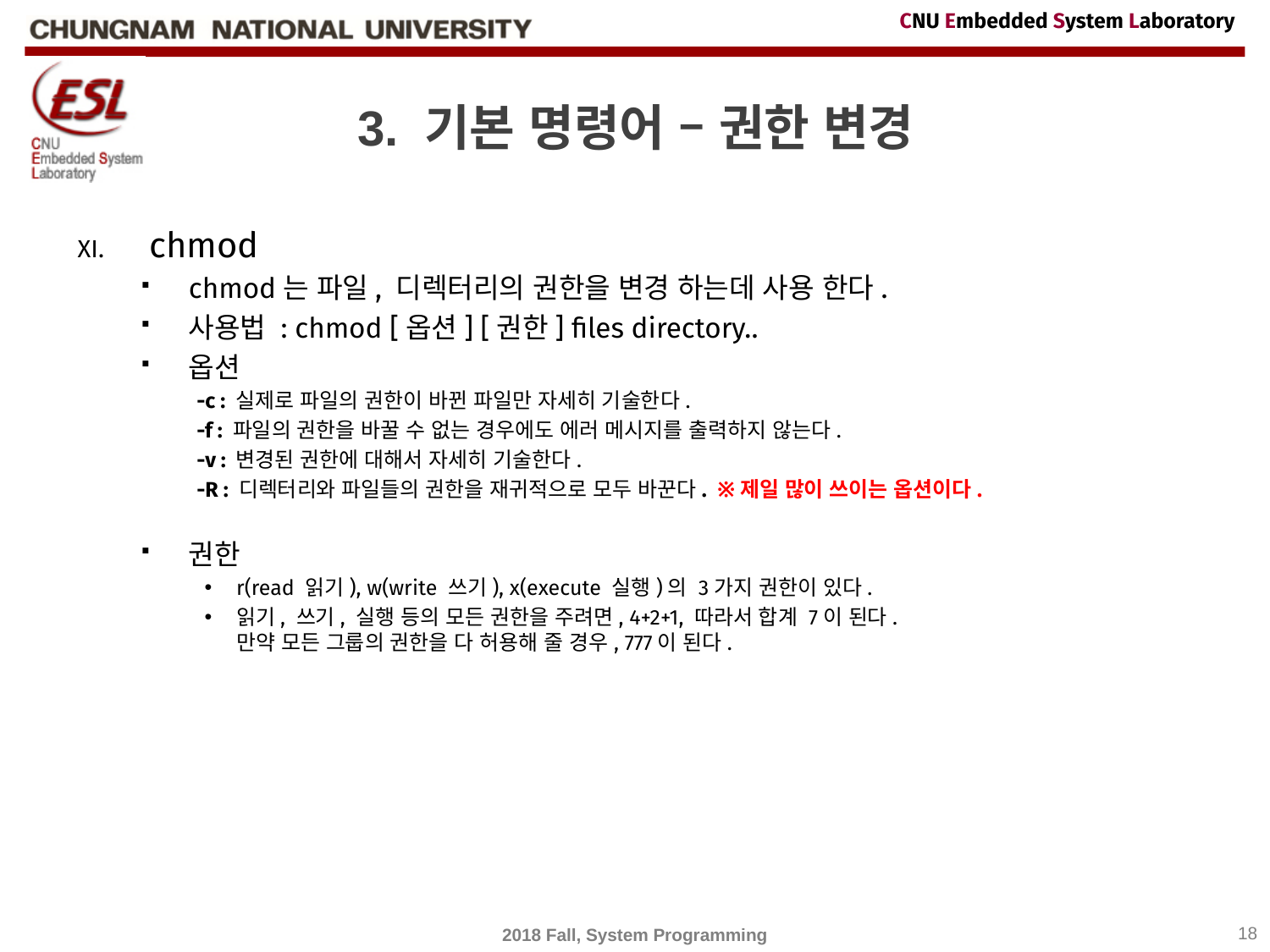

# 3. 기본 명령어 – 권한 변경
chmod
chmod는 파일, 디렉터리의 권한을 변경 하는데 사용 한다.
사용법 : chmod [옵션] [권한] files directory..
옵션
-c : 실제로 파일의 권한이 바뀐 파일만 자세히 기술한다.
-f : 파일의 권한을 바꿀 수 없는 경우에도 에러 메시지를 출력하지 않는다.
-v : 변경된 권한에 대해서 자세히 기술한다.
-R : 디렉터리와 파일들의 권한을 재귀적으로 모두 바꾼다.  ※제일 많이 쓰이는 옵션이다.

권한
r(read 읽기), w(write 쓰기), x(execute 실행)의 3가지 권한이 있다.
읽기, 쓰기, 실행 등의 모든 권한을 주려면, 4+2+1, 따라서 합계 7이 된다.
만약 모든 그룹의 권한을 다 허용해 줄 경우, 777이 된다.

2018 Fall, System Programming
18